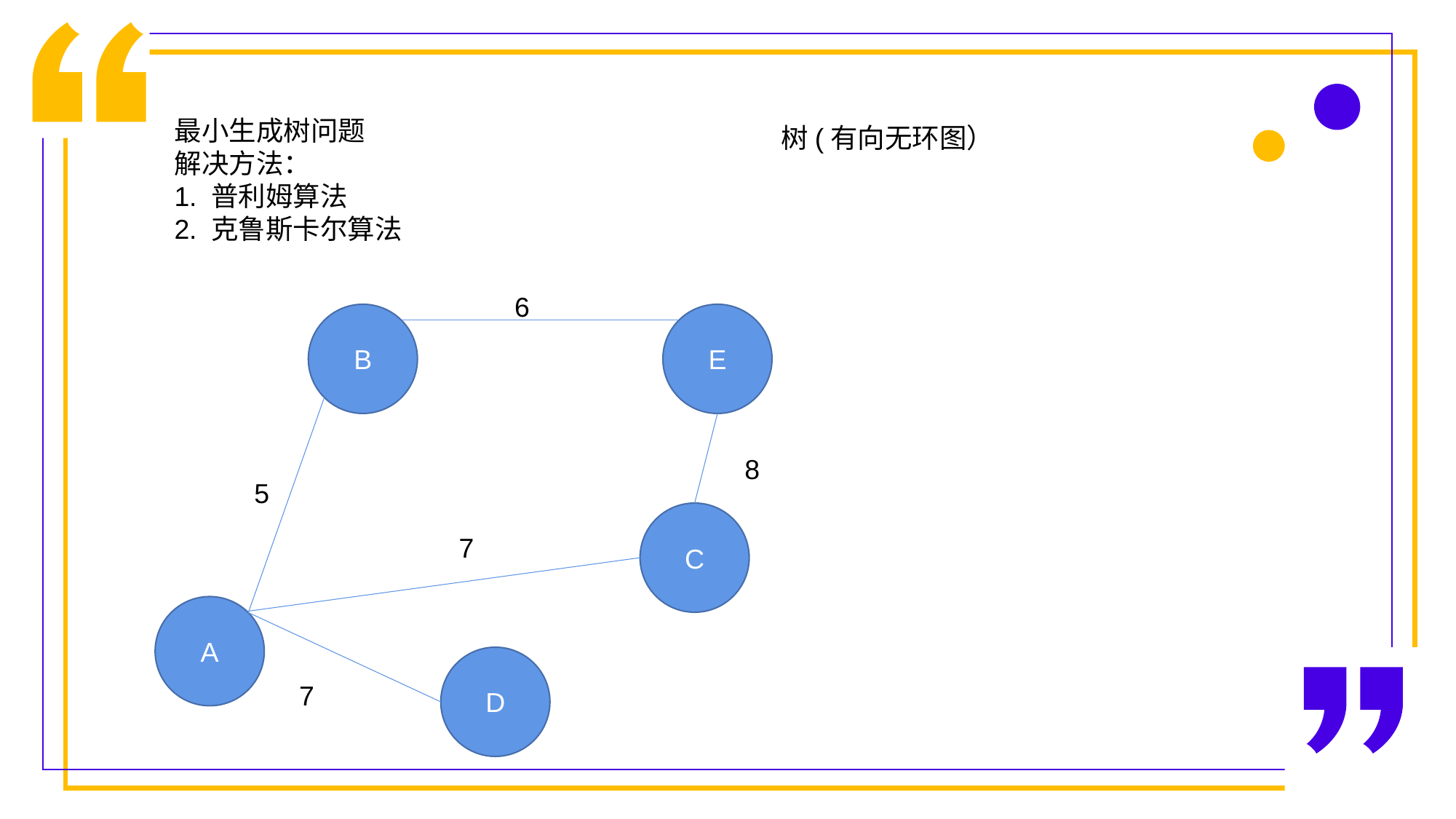

最小生成树问题
解决方法：
1. 普利姆算法
2. 克鲁斯卡尔算法
树(有向无环图）

6
B
E

8
5
C
7
A
D

7